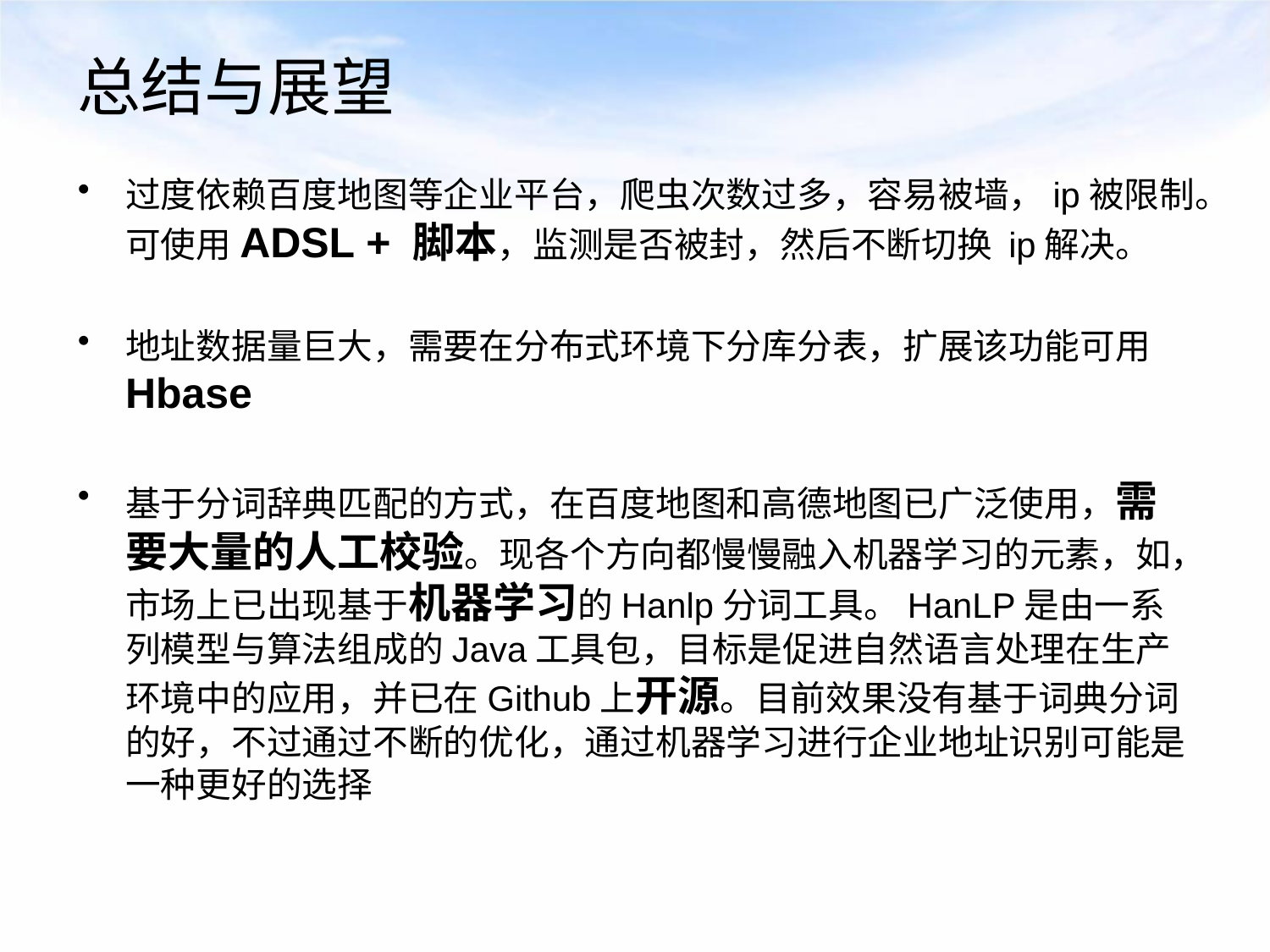

# 总结与展望
过度依赖百度地图等企业平台，爬虫次数过多，容易被墙，ip被限制。可使用ADSL + 脚本，监测是否被封，然后不断切换 ip解决。

地址数据量巨大，需要在分布式环境下分库分表，扩展该功能可用Hbase

基于分词辞典匹配的方式，在百度地图和高德地图已广泛使用，需要大量的人工校验。现各个方向都慢慢融入机器学习的元素，如，市场上已出现基于机器学习的Hanlp分词工具。HanLP是由一系列模型与算法组成的Java工具包，目标是促进自然语言处理在生产环境中的应用，并已在Github上开源。目前效果没有基于词典分词的好，不过通过不断的优化，通过机器学习进行企业地址识别可能是一种更好的选择